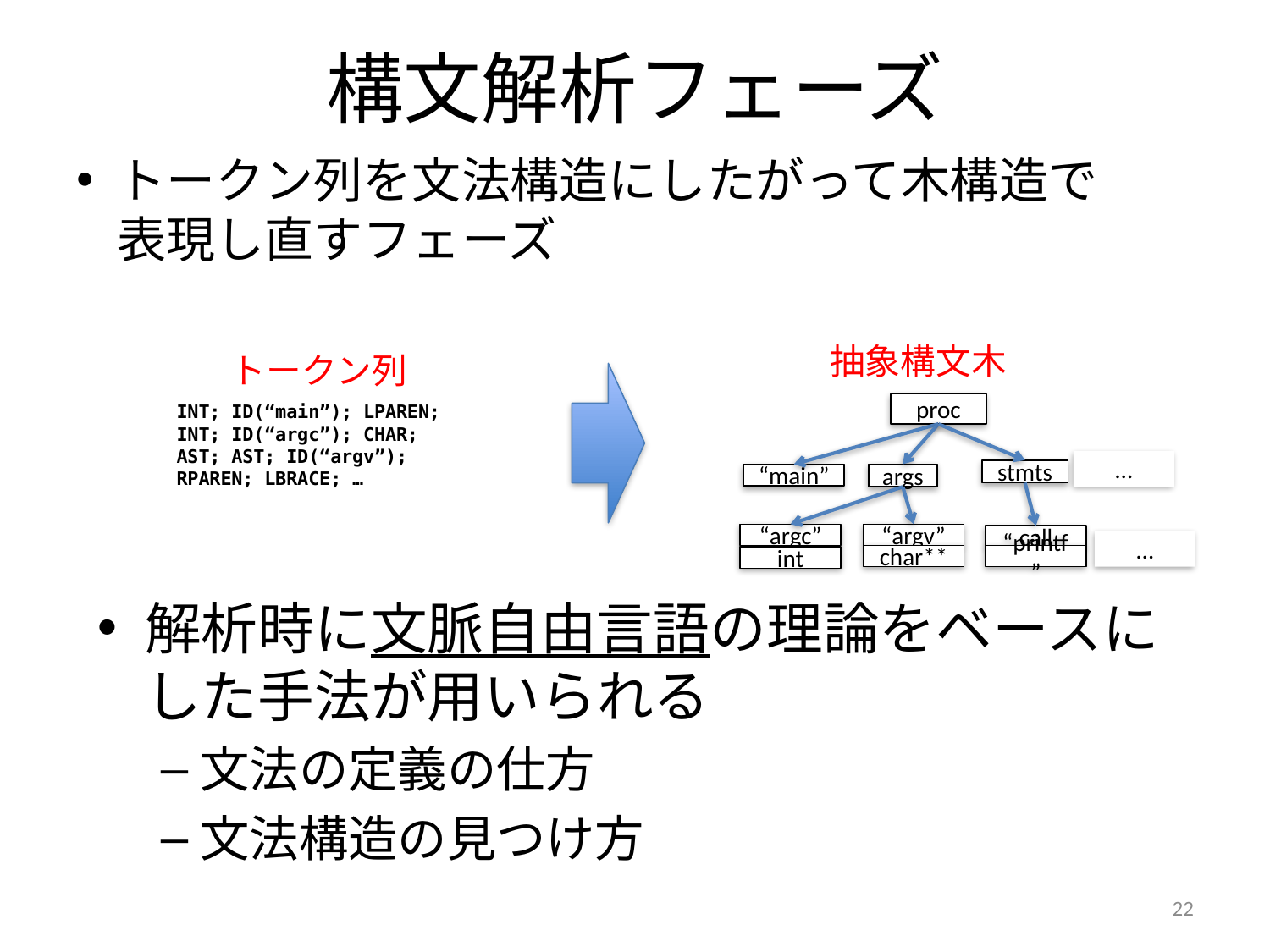

# 構文解析フェーズ
トークン列を文法構造にしたがって木構造で
表現し直すフェーズ
抽象構文木
トークン列

proc
INT; ID(“main”); LPAREN; INT; ID(“argc”); CHAR; AST; AST; ID(“argv”); RPAREN; LBRACE; …
…
stmts
args
“main”
“argc”
“argv”
call
…
char**
“printf”
int
解析時に文脈自由言語の理論をベースに
した手法が用いられる
文法の定義の仕方
文法構造の見つけ方
22